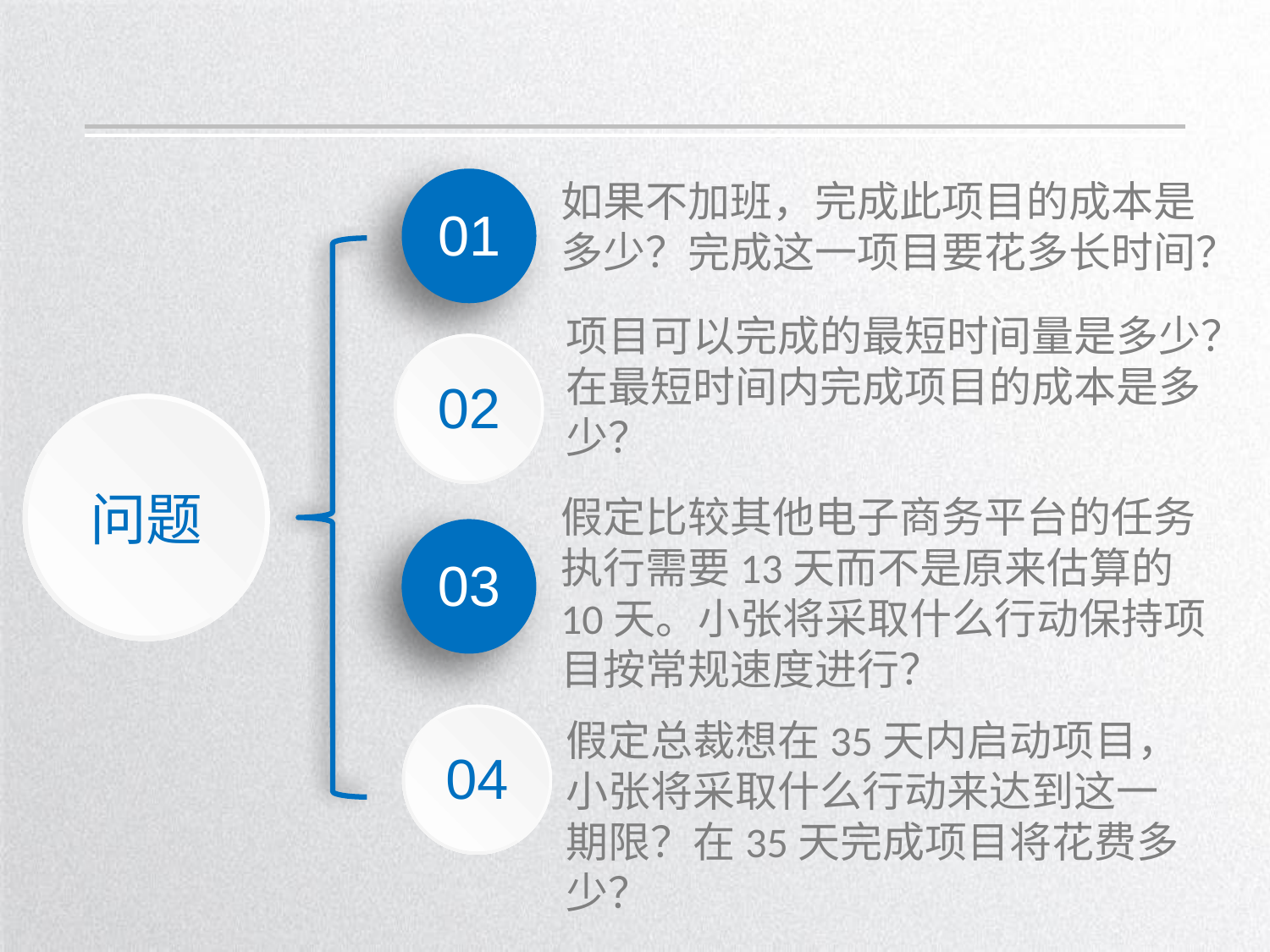

如果不加班，完成此项目的成本是多少？完成这一项目要花多长时间？

01

项目可以完成的最短时间量是多少？在最短时间内完成项目的成本是多少？

02

问题
假定比较其他电子商务平台的任务执行需要13天而不是原来估算的10天。小张将采取什么行动保持项目按常规速度进行？

03

04
假定总裁想在35天内启动项目，小张将采取什么行动来达到这一期限？在35天完成项目将花费多少？